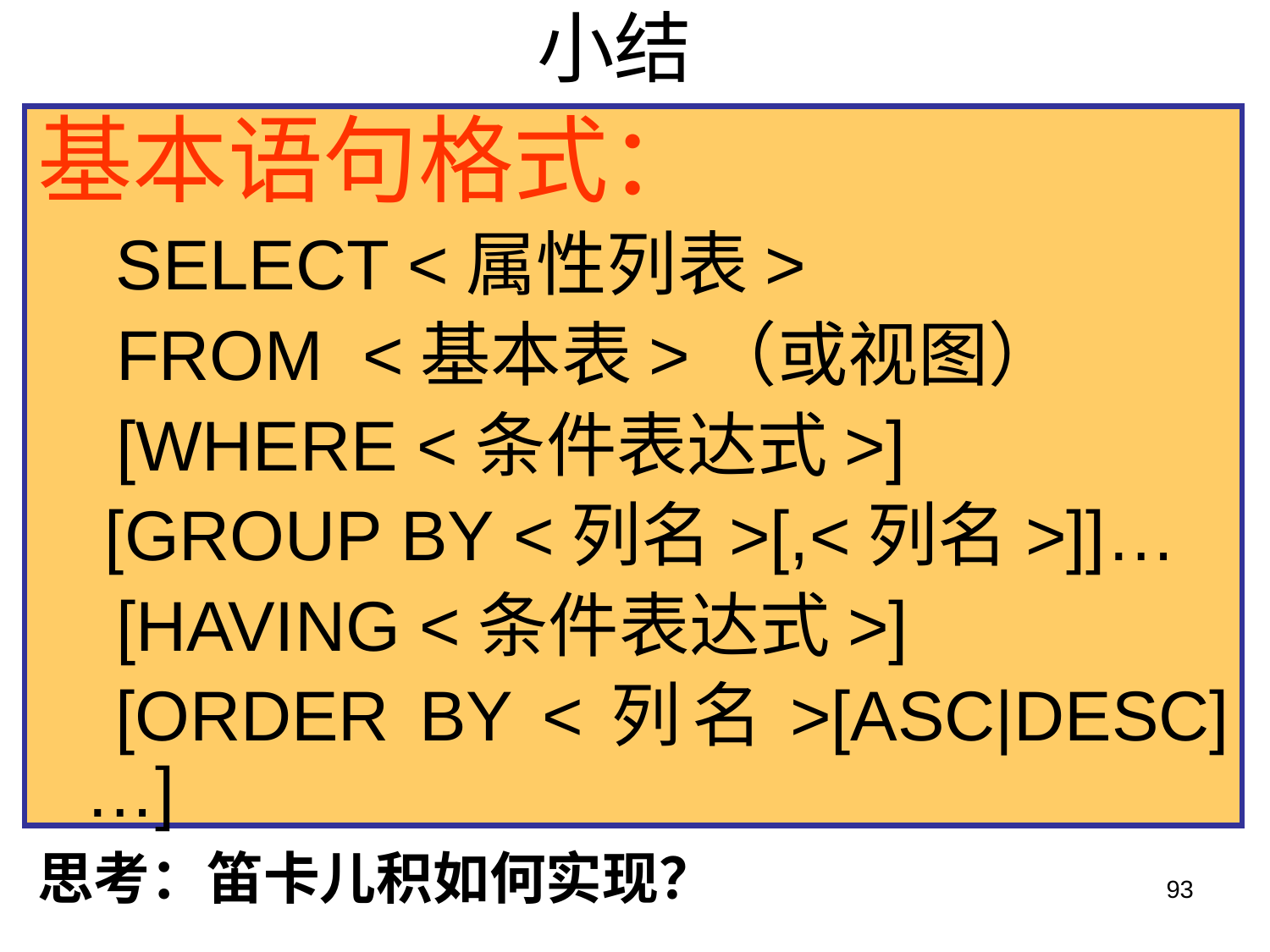

# 小结
基本语句格式：
     SELECT <属性列表>
    FROM  <基本表>（或视图）
    [WHERE <条件表达式>]
	 [GROUP BY <列名>[,<列名>]]…
    [HAVING <条件表达式>]
	 [ORDER BY <列名>[ASC|DESC]…]
思考：笛卡儿积如何实现？
93